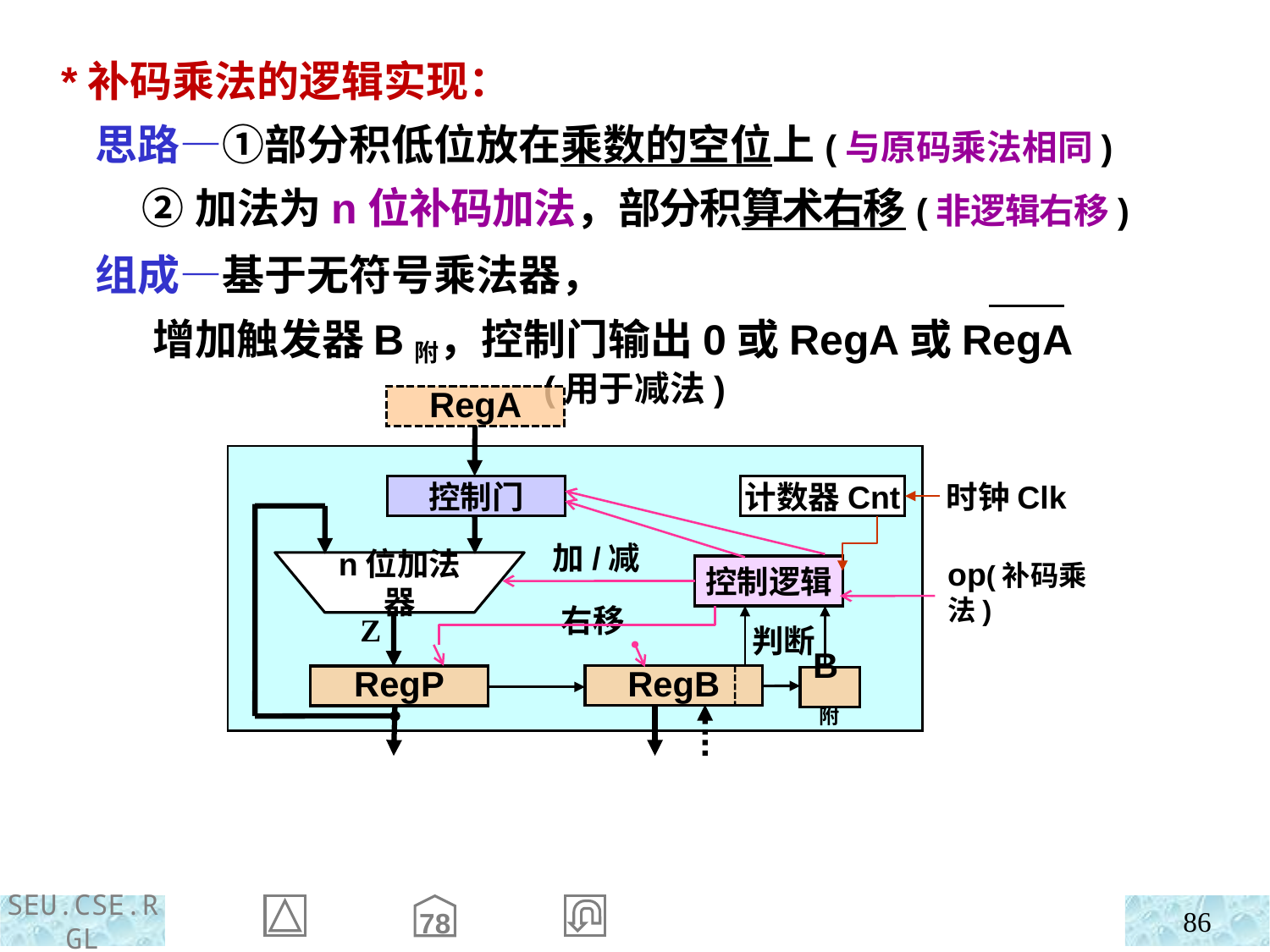

*补码乘法的逻辑实现：
     思路—①部分积低位放在乘数的空位上(与原码乘法相同)
           ②加法为n位补码加法，部分积算术右移(非逻辑右移)
     组成—基于无符号乘法器，
           增加触发器B附，控制门输出0或RegA或RegA
                                                    (用于减法)
RegA

时钟Clk
控制门
计数器Cnt

加/减
n位加法器
控制逻辑
op(补码乘法)

右移

Z

判断

RegB
RegP
B附

78

86